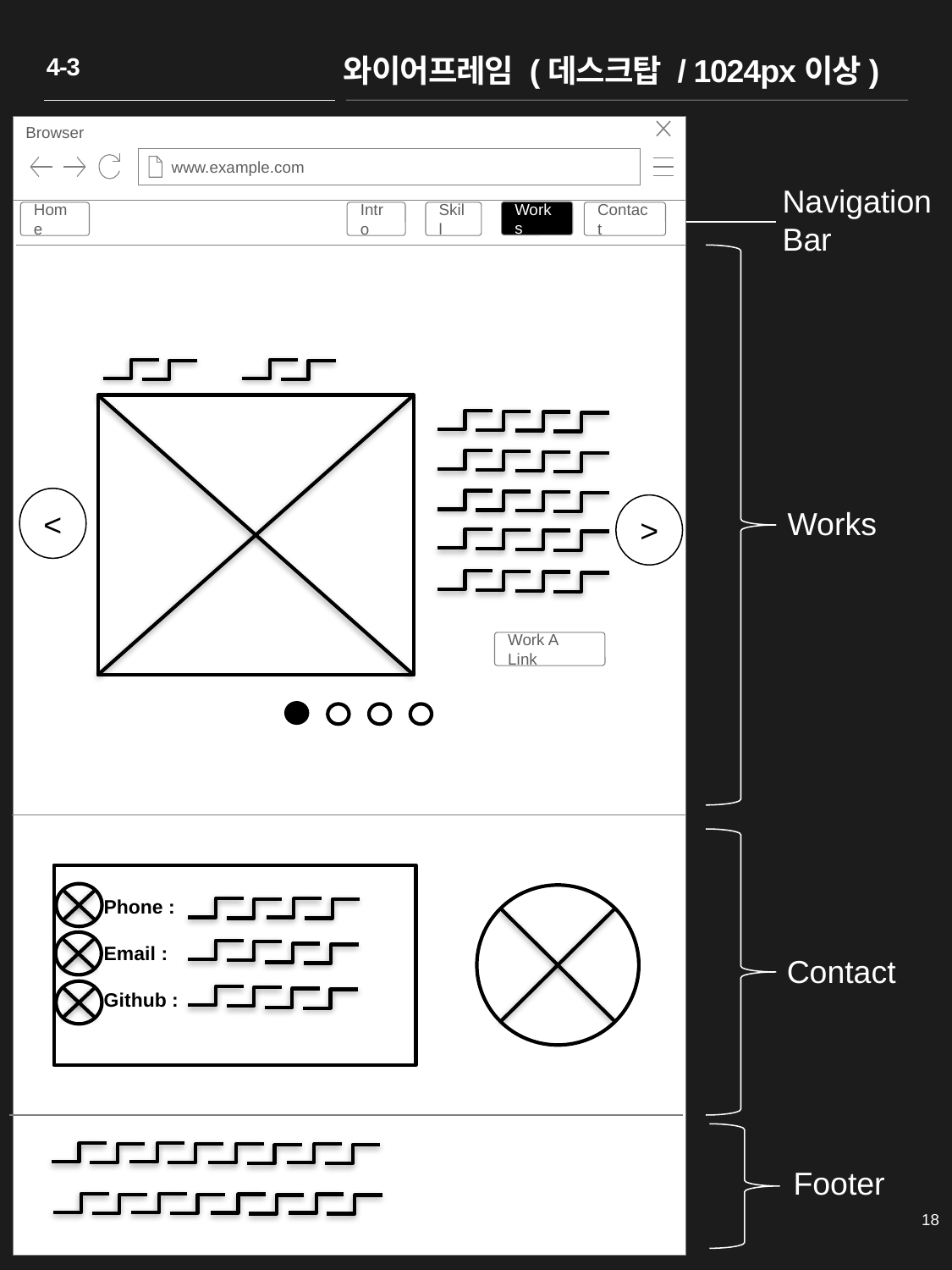

4-3
와이어프레임 (데스크탑 / 1024px이상)
Browser

www.example.com

Works
Home
Intro
Skill
Contact
Navigation
Bar

<
>
Works
Work A Link

Phone :

Email :

Github :

Contact

Footer
18